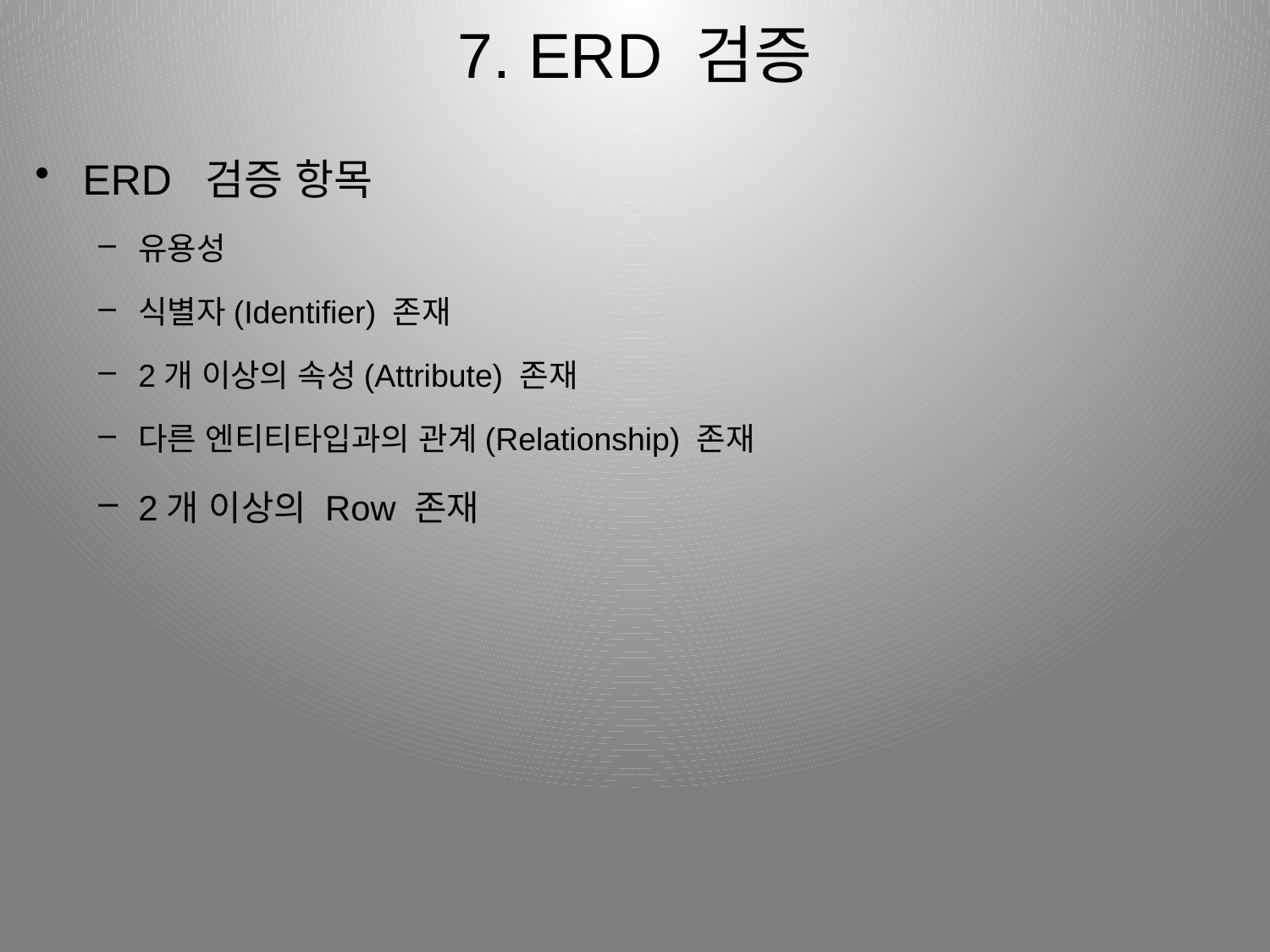

# 7. ERD 검증
ERD  검증 항목
유용성
식별자(Identifier) 존재
2개 이상의 속성(Attribute) 존재
다른 엔티티타입과의 관계(Relationship) 존재
2개 이상의 Row 존재